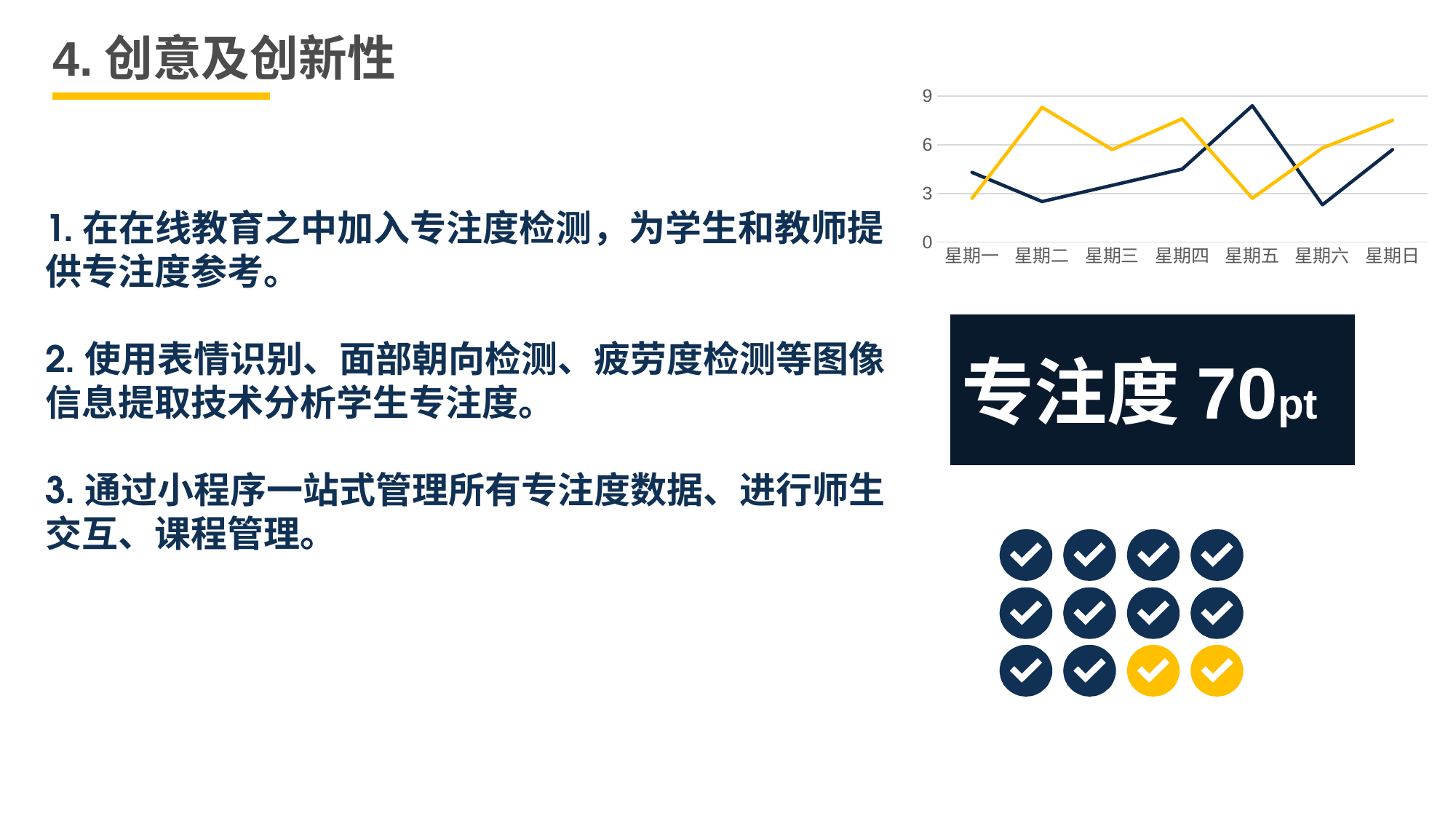

# 4.创意及创新性

### Chart

| Category | 系列 1 | 系列 2 |
|---|---|---|
| 星期一 | 4.3 | 2.7 |
| 星期二 | 2.5 | 8.3 |
| 星期三 | 3.5 | 5.7 |
| 星期四 | 4.5 | 7.6 |
| 星期五 | 8.4 | 2.7 |
| 星期六 | 2.3 | 5.8 |
| 星期日 | 5.7 | 7.5 |
1.在在线教育之中加入专注度检测，为学生和教师提供专注度参考。

2.使用表情识别、面部朝向检测、疲劳度检测等图像信息提取技术分析学生专注度。

3.通过小程序一站式管理所有专注度数据、进行师生交互、课程管理。
专注度70pt